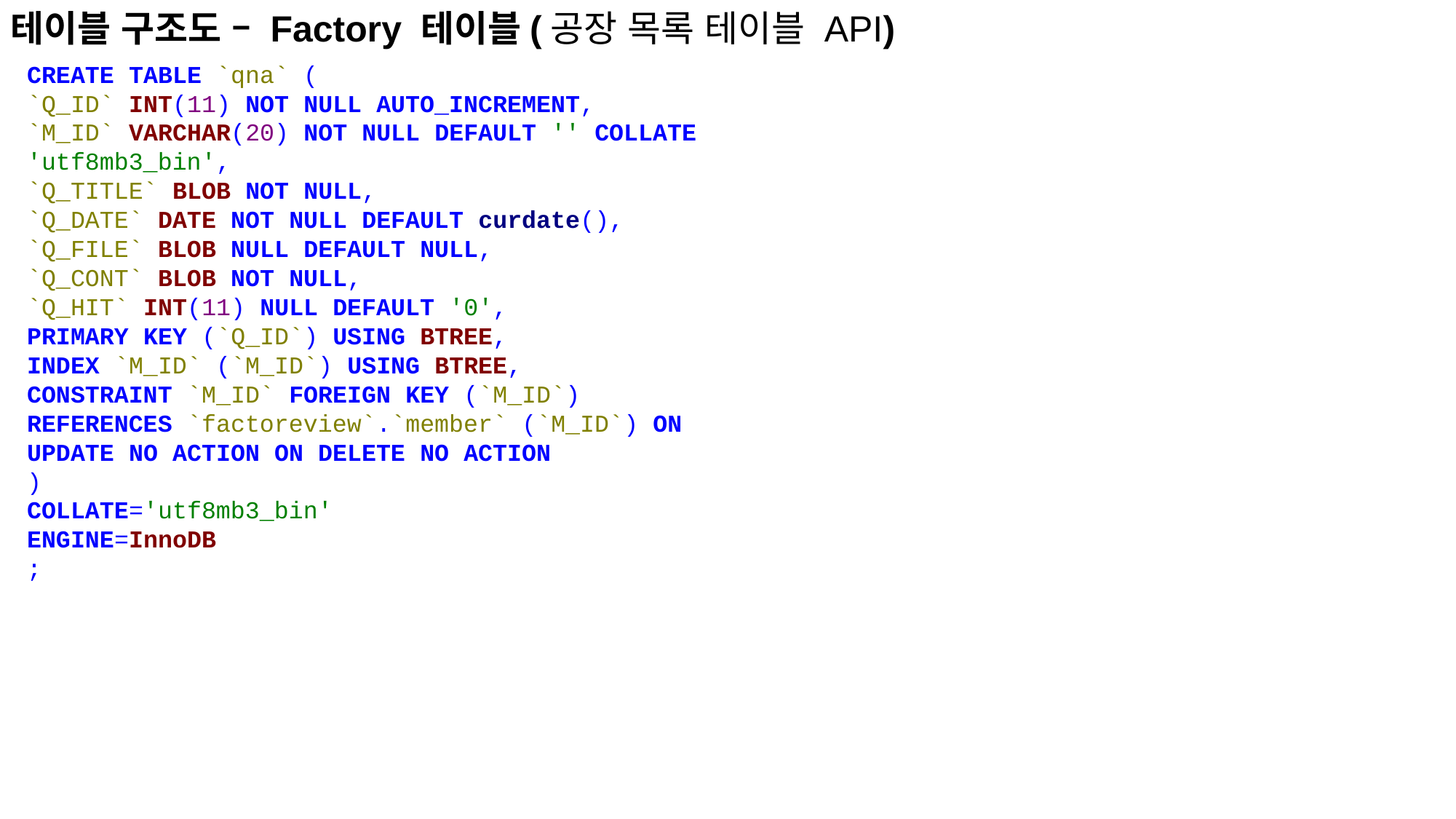

테이블 구조도 – Factory 테이블(공장 목록 테이블 API)
CREATE TABLE `qna` (
`Q_ID` INT(11) NOT NULL AUTO_INCREMENT,
`M_ID` VARCHAR(20) NOT NULL DEFAULT '' COLLATE 'utf8mb3_bin',
`Q_TITLE` BLOB NOT NULL,
`Q_DATE` DATE NOT NULL DEFAULT curdate(),
`Q_FILE` BLOB NULL DEFAULT NULL,
`Q_CONT` BLOB NOT NULL,
`Q_HIT` INT(11) NULL DEFAULT '0',
PRIMARY KEY (`Q_ID`) USING BTREE,
INDEX `M_ID` (`M_ID`) USING BTREE,
CONSTRAINT `M_ID` FOREIGN KEY (`M_ID`) REFERENCES `factoreview`.`member` (`M_ID`) ON UPDATE NO ACTION ON DELETE NO ACTION
)
COLLATE='utf8mb3_bin'
ENGINE=InnoDB
;